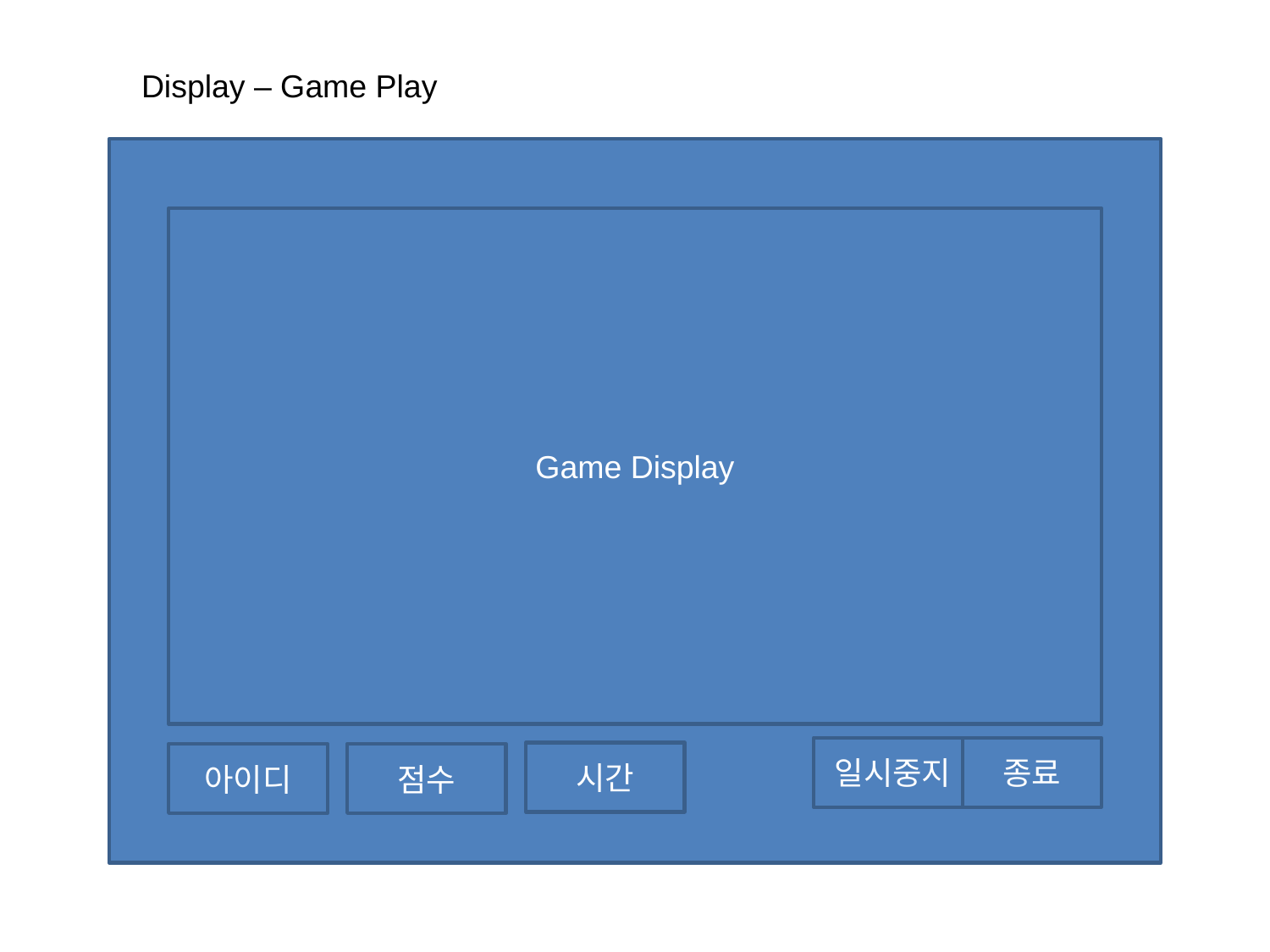

Display – Game Play

Game Display
일시중지
종료
시간
아이디
점수